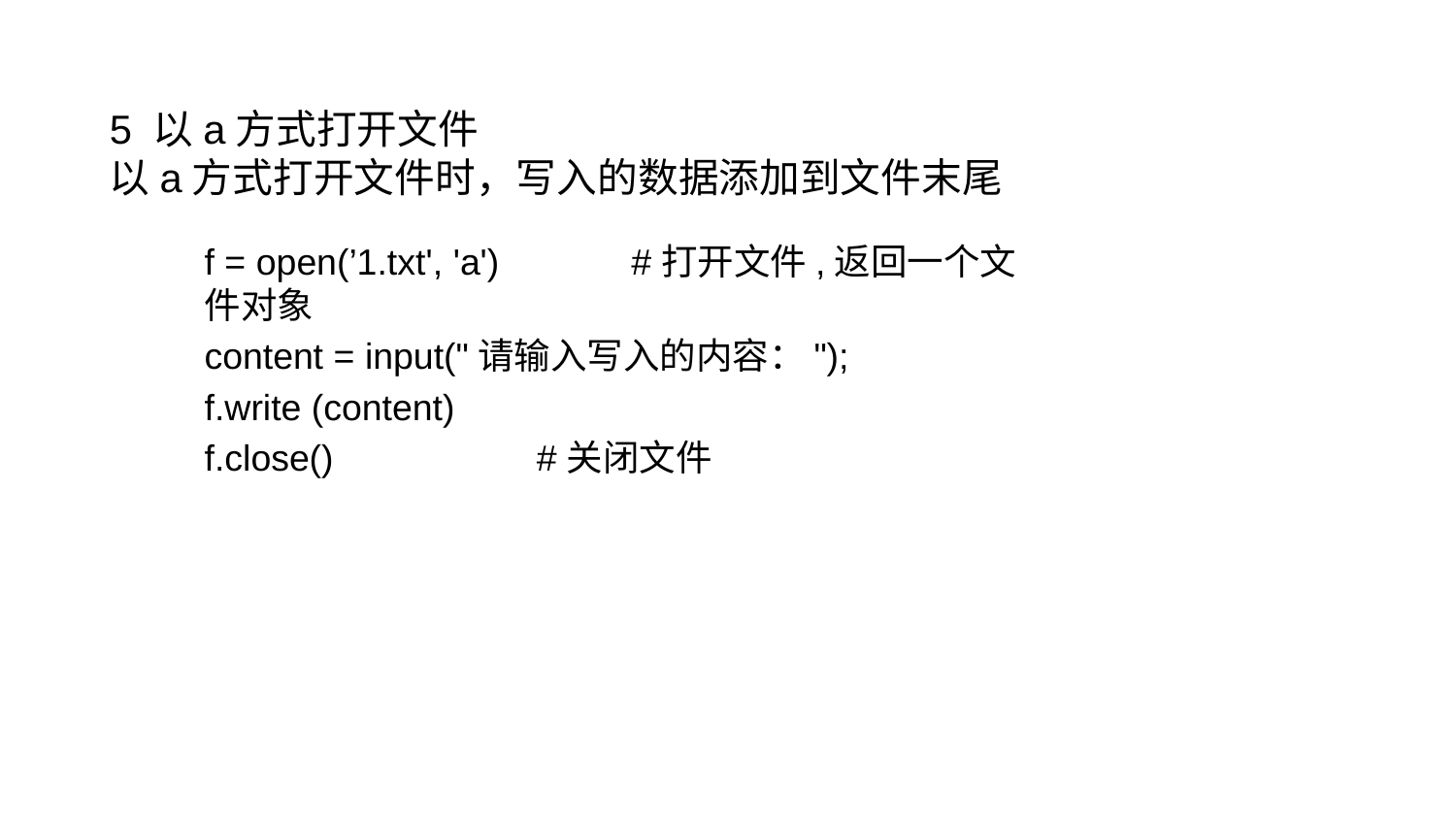

5 以a方式打开文件
以a方式打开文件时，写入的数据添加到文件末尾
f = open(’1.txt', 'a')             #打开文件,返回一个文件对象
content = input("请输入写入的内容：");
f.write (content)
f.close()                    #关闭文件